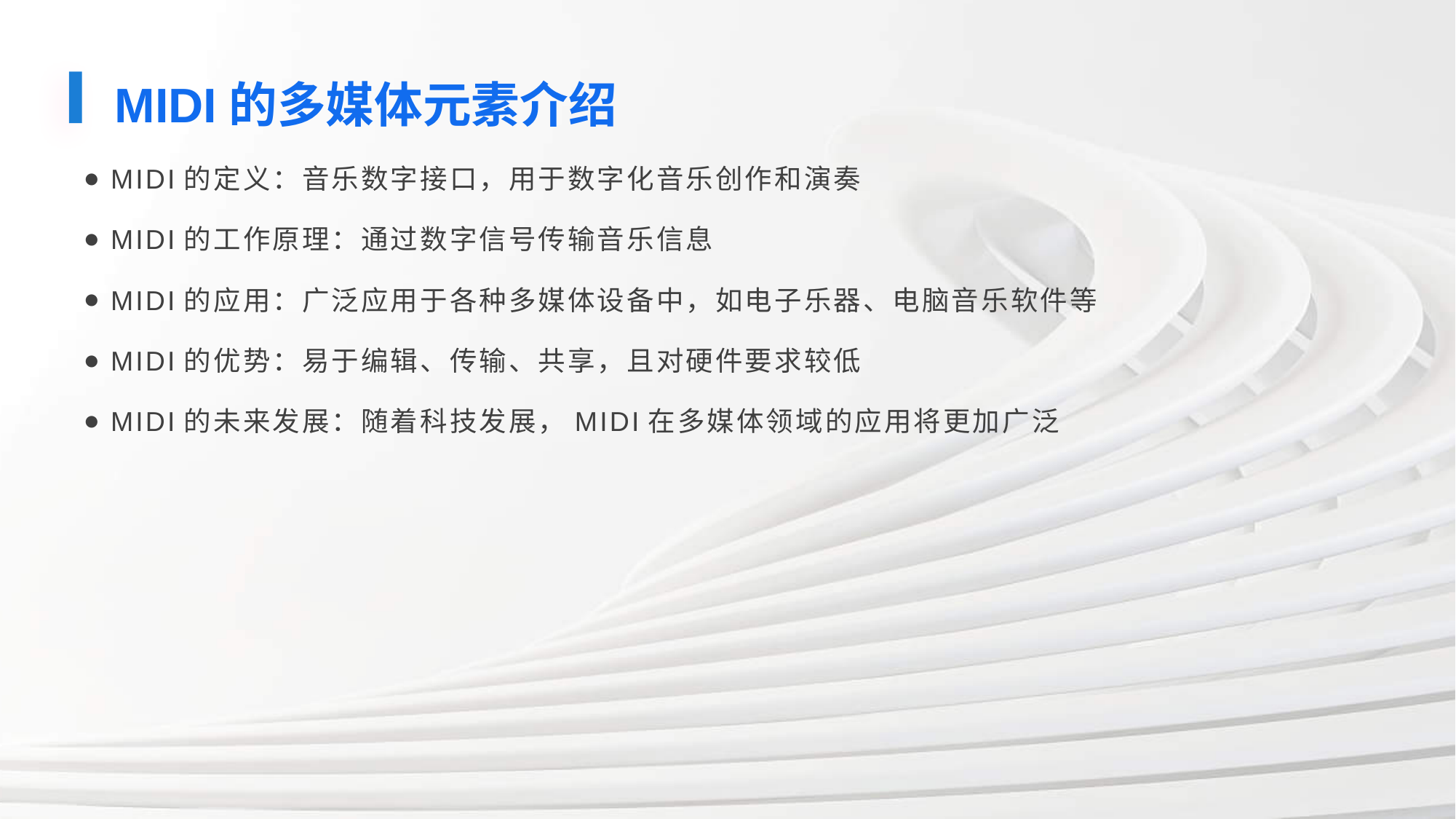

MIDI的多媒体元素介绍
MIDI的定义：音乐数字接口，用于数字化音乐创作和演奏
MIDI的工作原理：通过数字信号传输音乐信息
MIDI的应用：广泛应用于各种多媒体设备中，如电子乐器、电脑音乐软件等
MIDI的优势：易于编辑、传输、共享，且对硬件要求较低
MIDI的未来发展：随着科技发展，MIDI在多媒体领域的应用将更加广泛